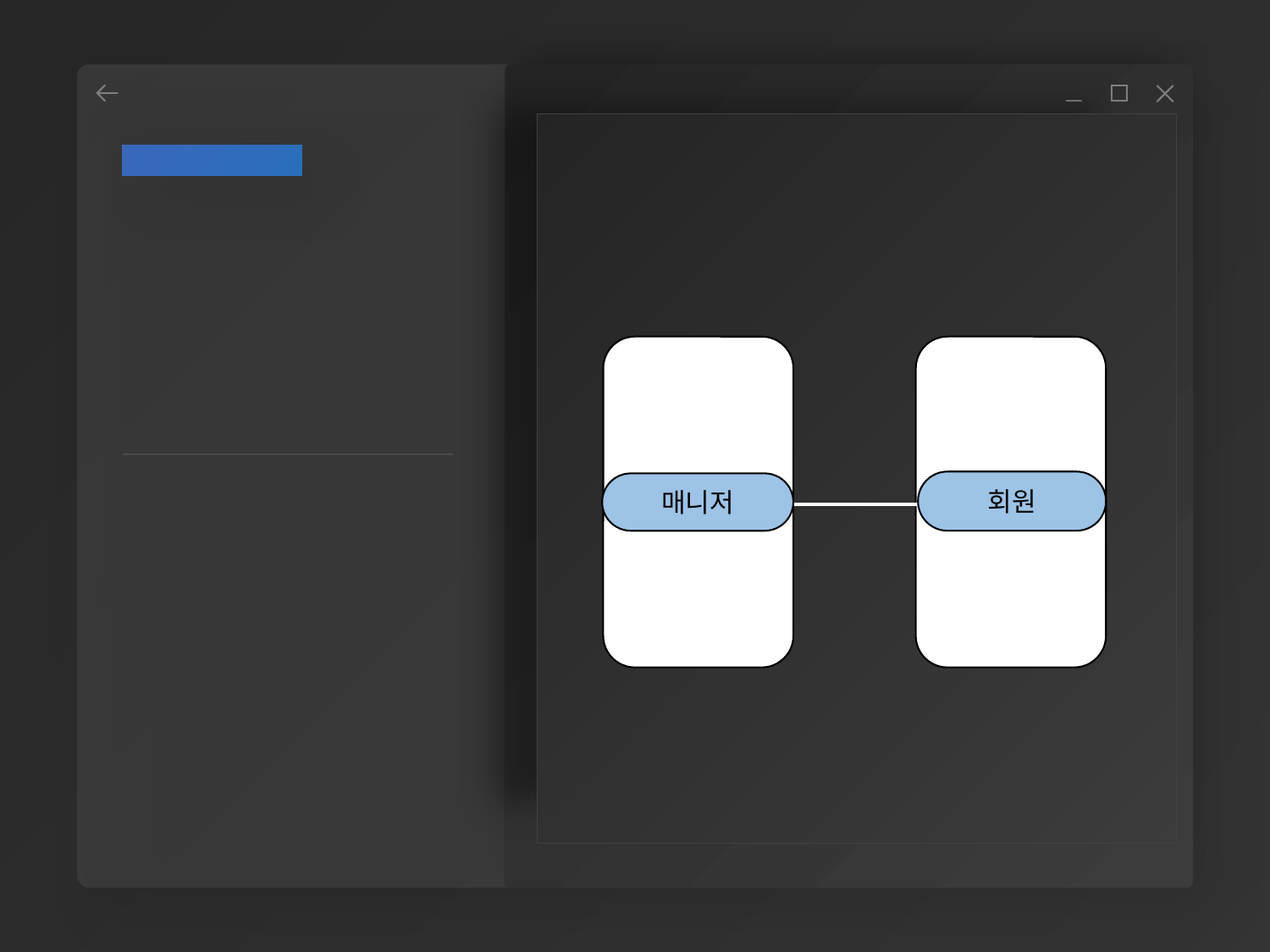

프로그램 기능 소개
Database관리

매니저와 회원의 정보 저장 및 관리
매니저와 회원 테이블을 각각 생성
두 테이블을 외래키로 연결
회원
매니저